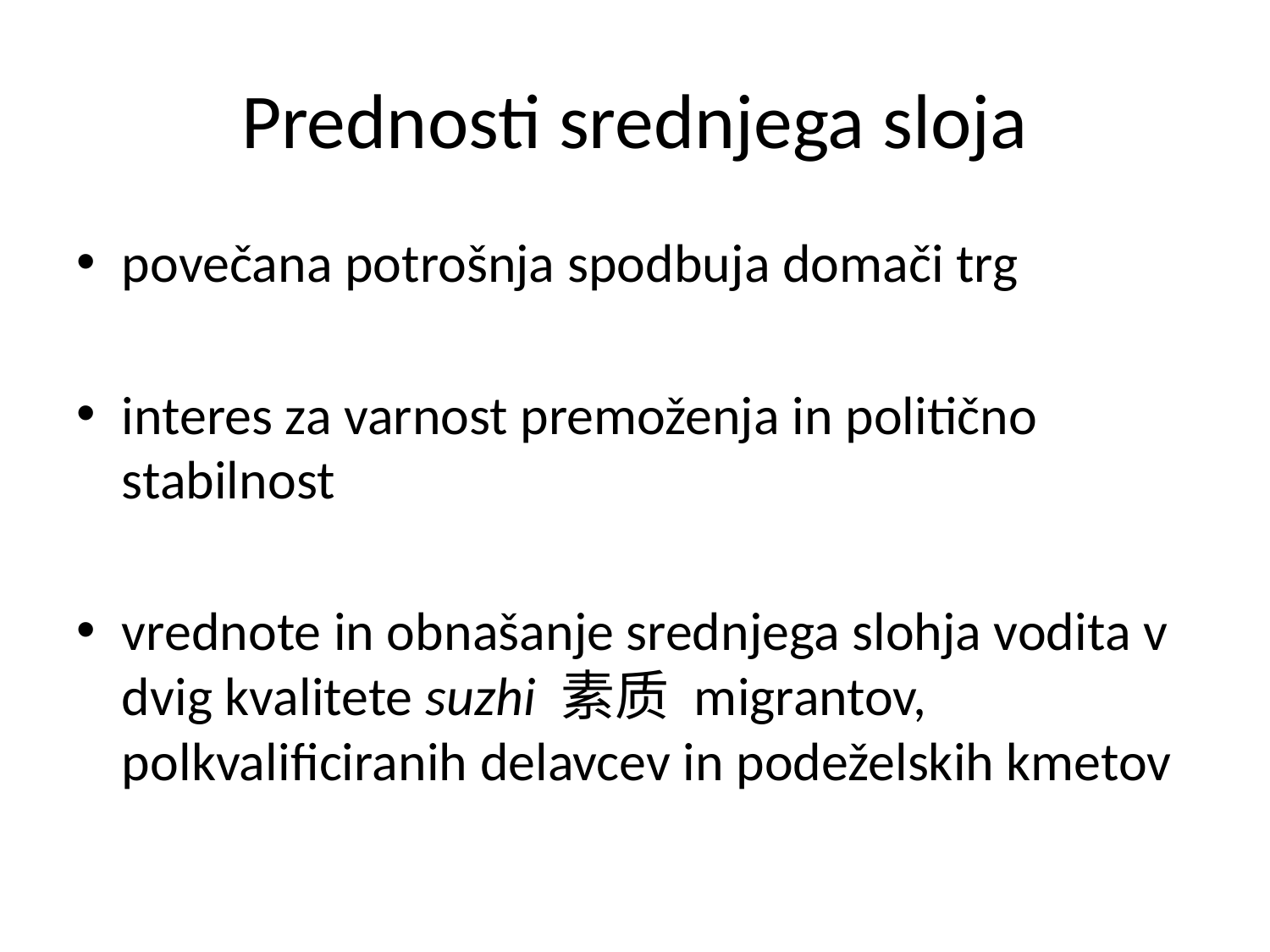

# Prednosti srednjega sloja
povečana potrošnja spodbuja domači trg

interes za varnost premoženja in politično stabilnost

vrednote in obnašanje srednjega slohja vodita v dvig kvalitete suzhi 素质 migrantov, polkvalificiranih delavcev in podeželskih kmetov